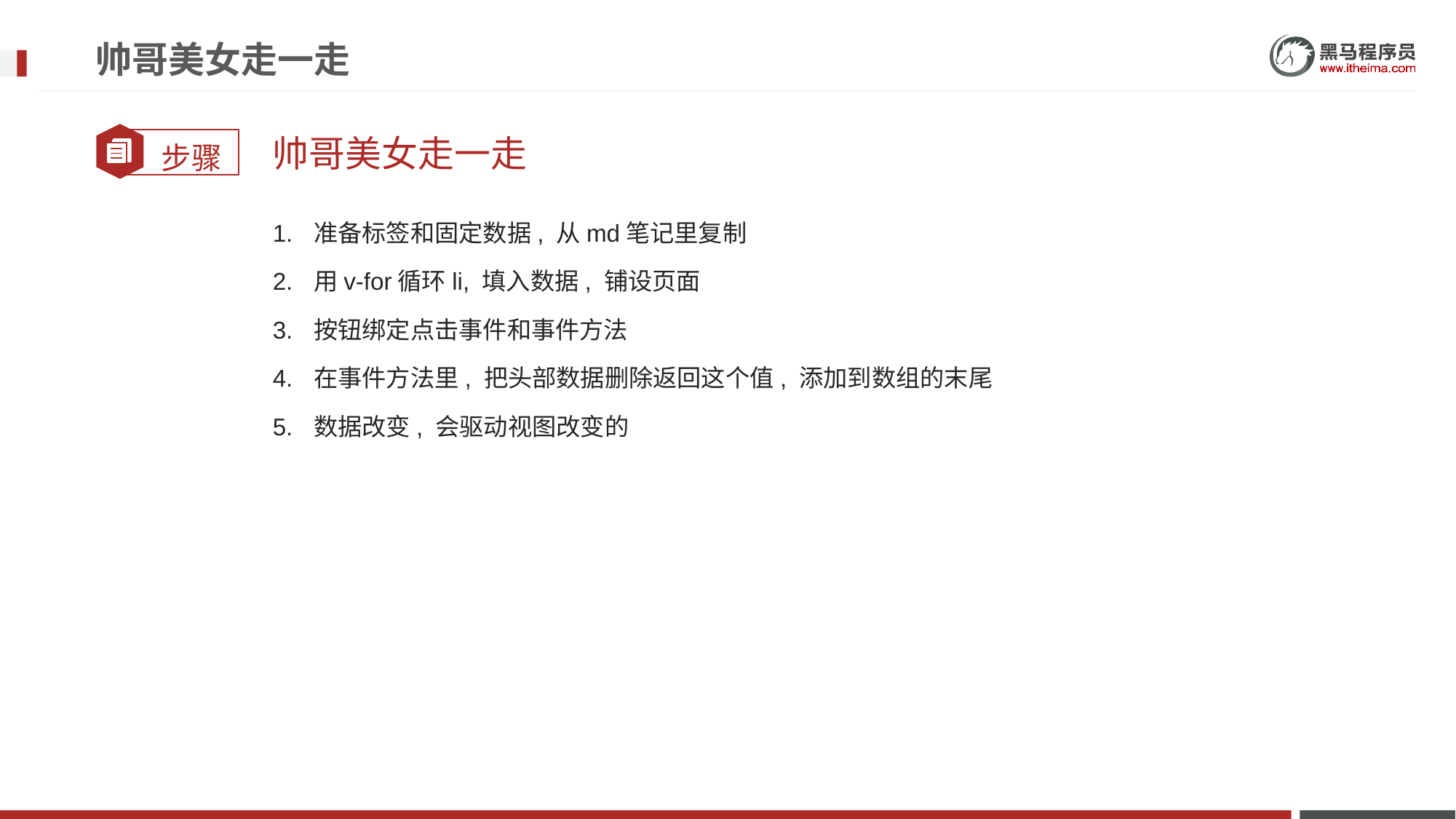

# 帅哥美女走一走
帅哥美女走一走
准备标签和固定数据, 从md笔记里复制
用v-for循环li, 填入数据, 铺设页面
按钮绑定点击事件和事件方法
在事件方法里, 把头部数据删除返回这个值, 添加到数组的末尾
数据改变, 会驱动视图改变的